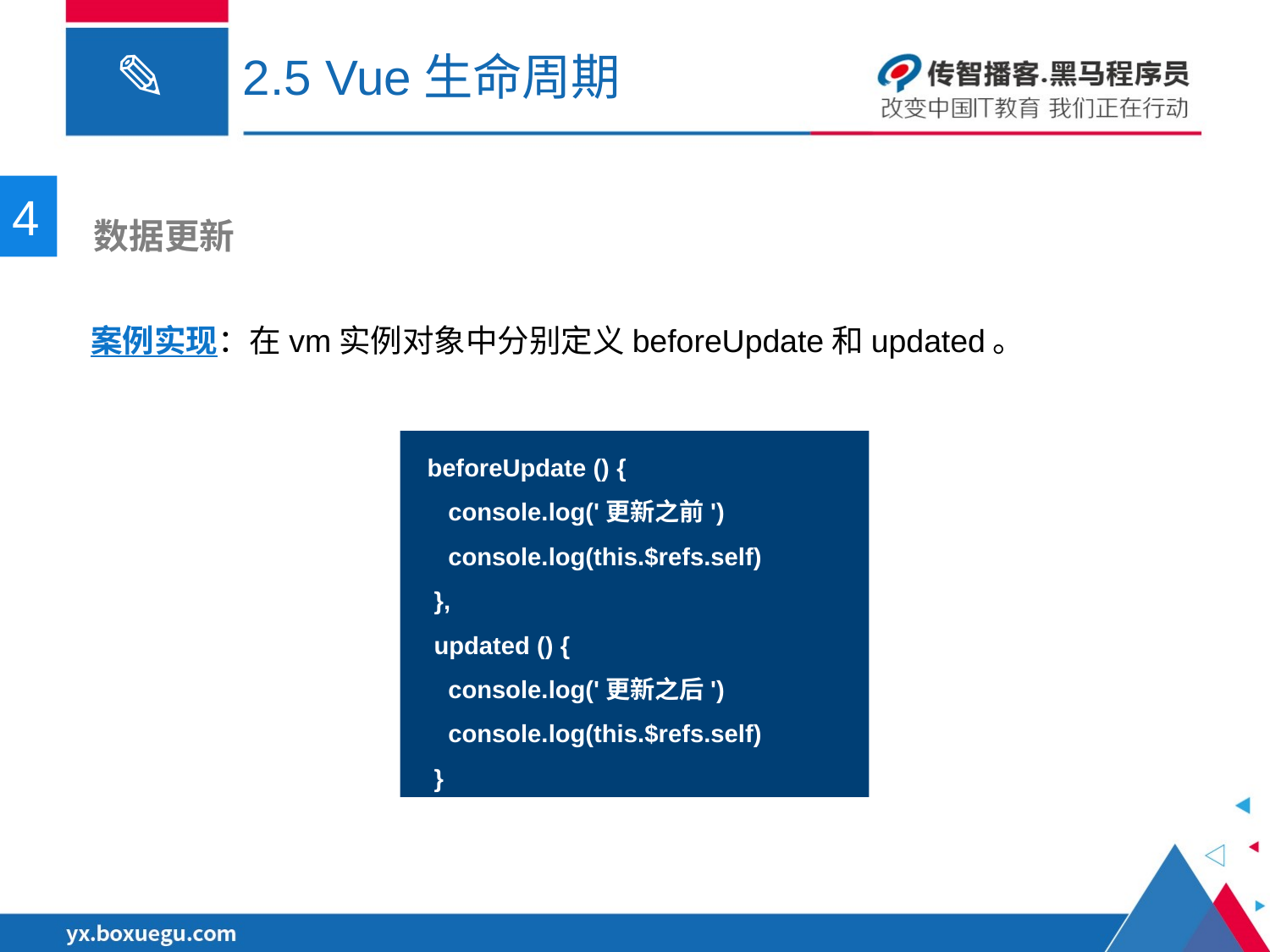

# 2.5 Vue生命周期

4
  数据更新
案例实现：在vm实例对象中分别定义beforeUpdate和updated。

 beforeUpdate () {
    console.log('更新之前')
    console.log(this.$refs.self)
  },
  updated () {
    console.log('更新之后')
    console.log(this.$refs.self)
  }